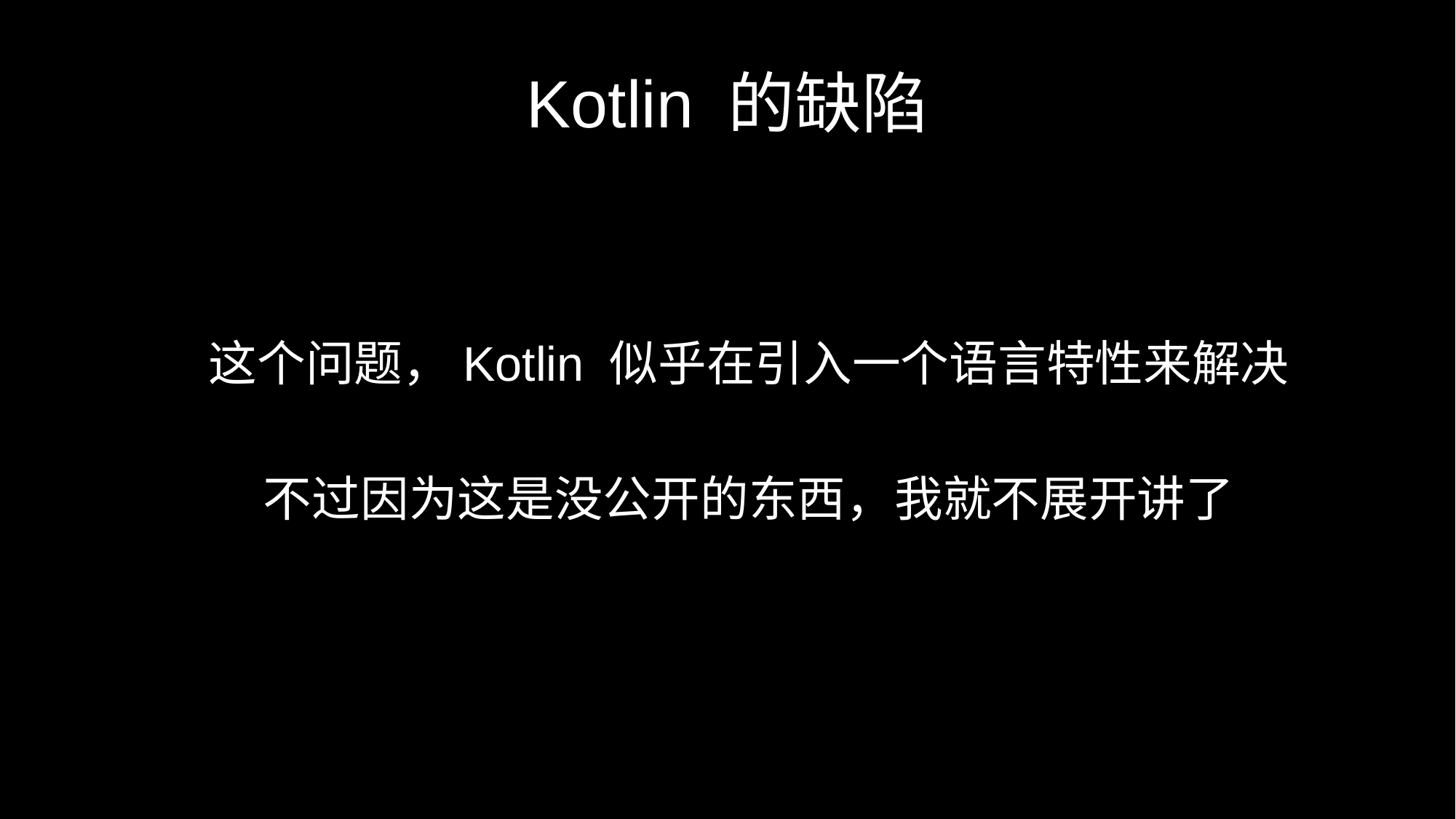

# Kotlin 的缺陷
这个问题，Kotlin 似乎在引入一个语言特性来解决

不过因为这是没公开的东西，我就不展开讲了